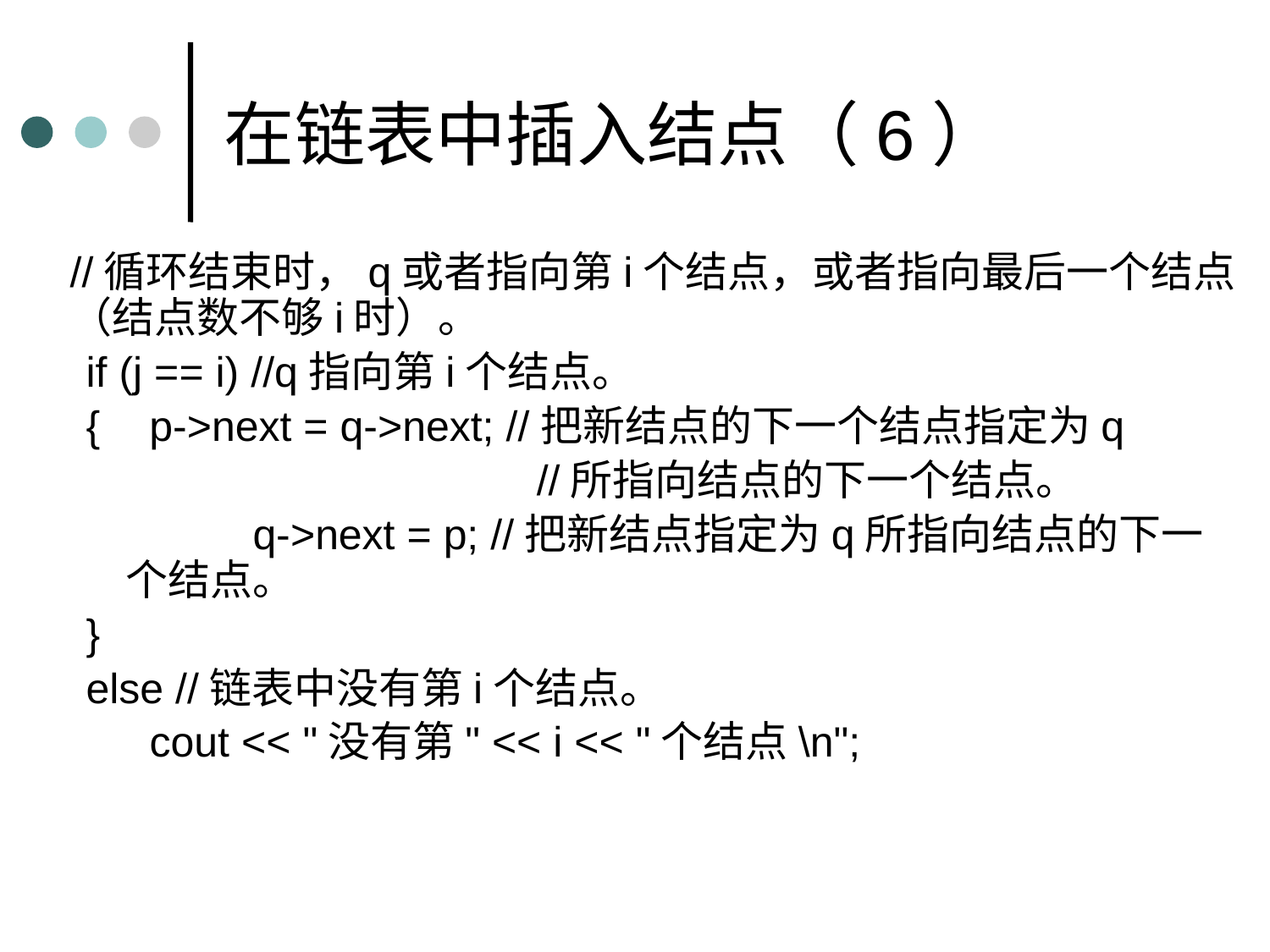

在链表中插入结点（6）
    //循环结束时，q或者指向第i个结点，或者指向最后一个结点（结点数不够i时）。
if (j == i) //q指向第i个结点。
{	  p->next = q->next; //把新结点的下一个结点指定为q
                                      //所指向结点的下一个结点。
     	q->next = p; //把新结点指定为q所指向结点的下一个结点。
}
else //链表中没有第i个结点。
	  cout << "没有第" << i << "个结点\n";